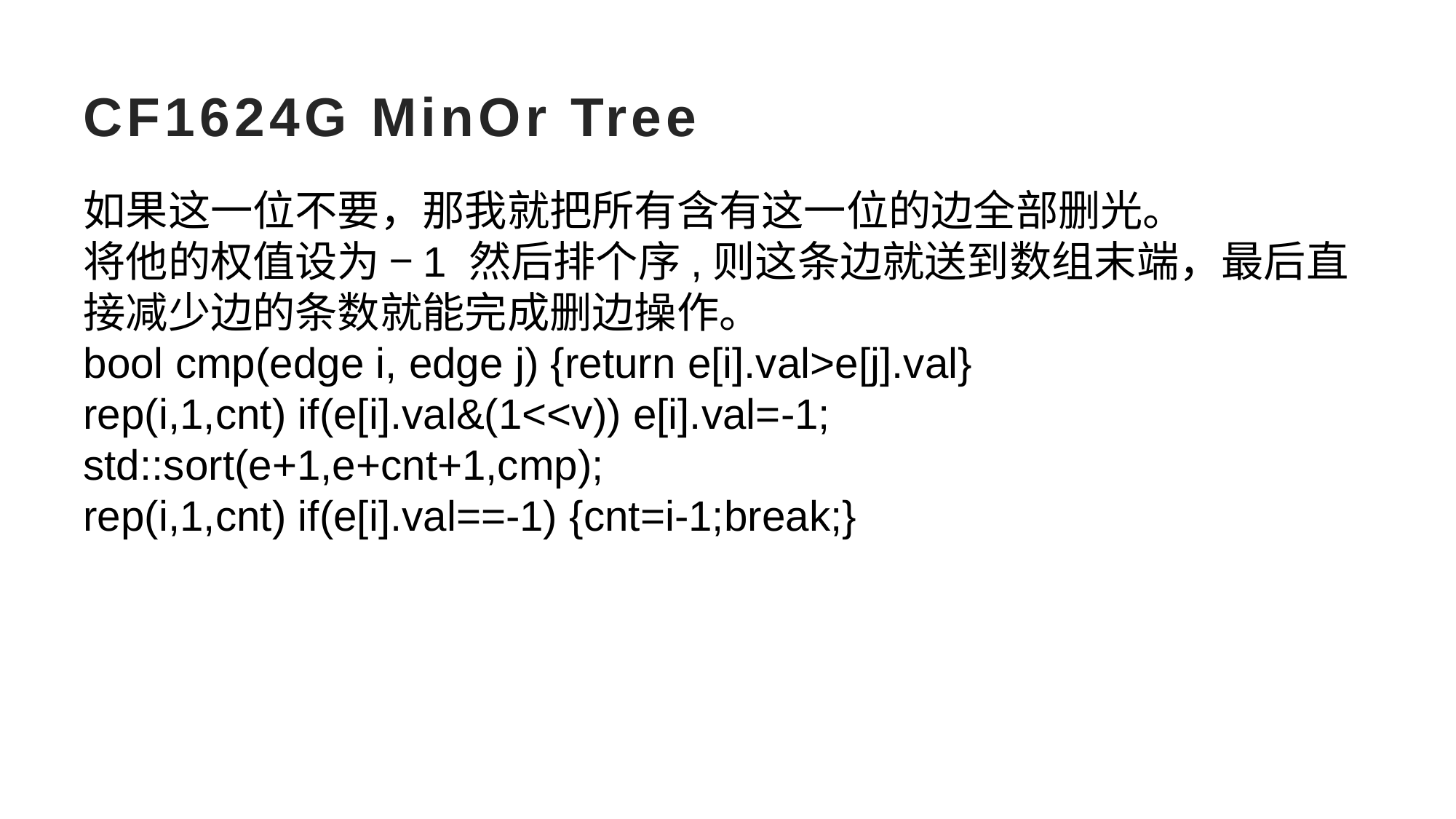

如果这一位不要，那我就把所有含有这一位的边全部删光。
将他的权值设为 −1 然后排个序,则这条边就送到数组末端，最后直接减少边的条数就能完成删边操作。
bool cmp(edge i, edge j) {return e[i].val>e[j].val}
rep(i,1,cnt) if(e[i].val&(1<<v)) e[i].val=-1;
std::sort(e+1,e+cnt+1,cmp);
rep(i,1,cnt) if(e[i].val==-1) {cnt=i-1;break;}
# CF1624G MinOr Tree